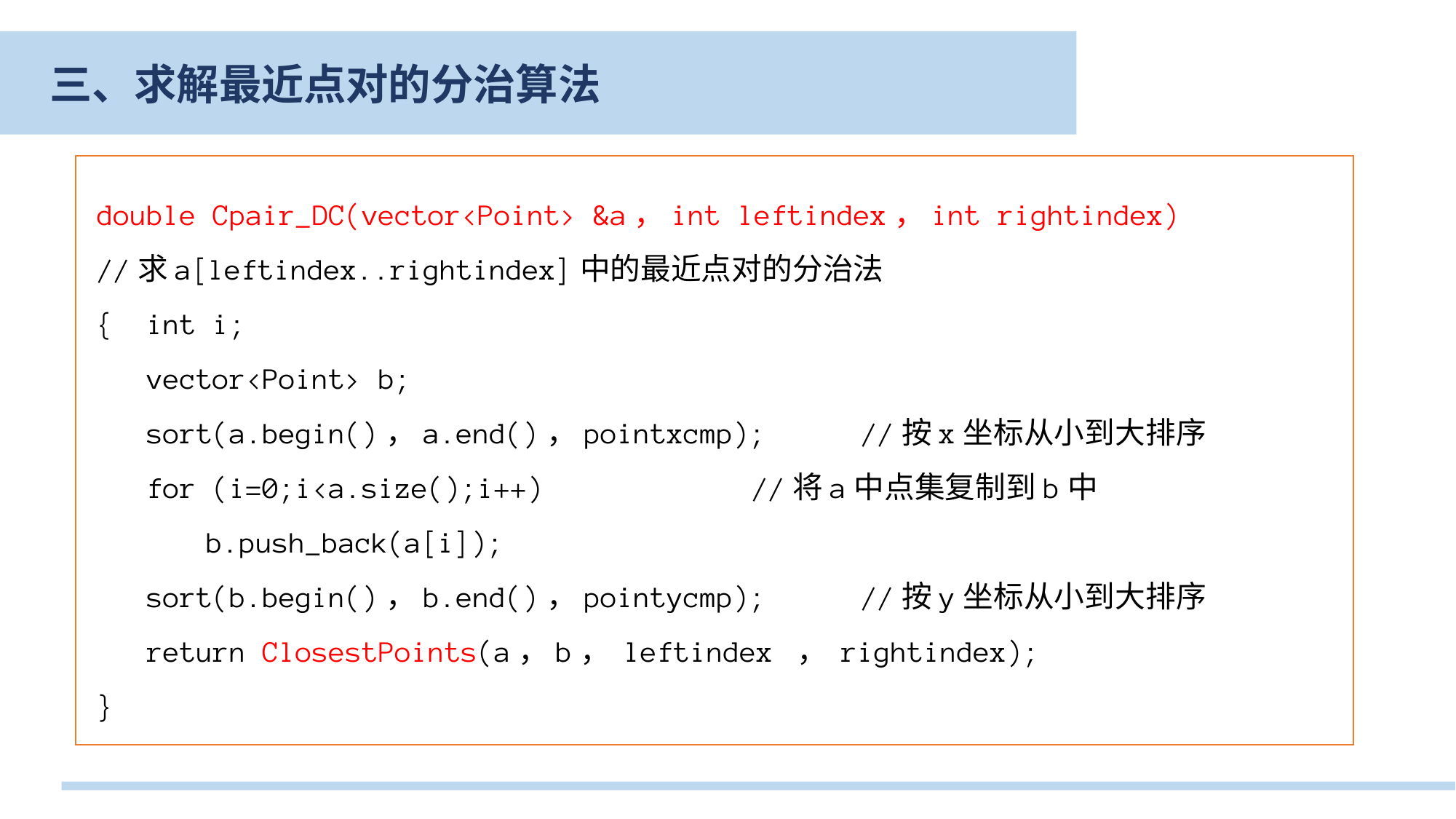

三、求解最近点对的分治算法
double Cpair_DC(vector<Point> &a，int leftindex，int rightindex)
//求a[leftindex..rightindex]中的最近点对的分治法
{  int i;
   vector<Point> b;
   sort(a.begin()，a.end()，pointxcmp);	//按x坐标从小到大排序
   for (i=0;i<a.size();i++)	 	//将a中点集复制到b中
	b.push_back(a[i]);
   sort(b.begin()，b.end()，pointycmp);	//按y坐标从小到大排序
   return ClosestPoints(a，b， leftindex ， rightindex);
}